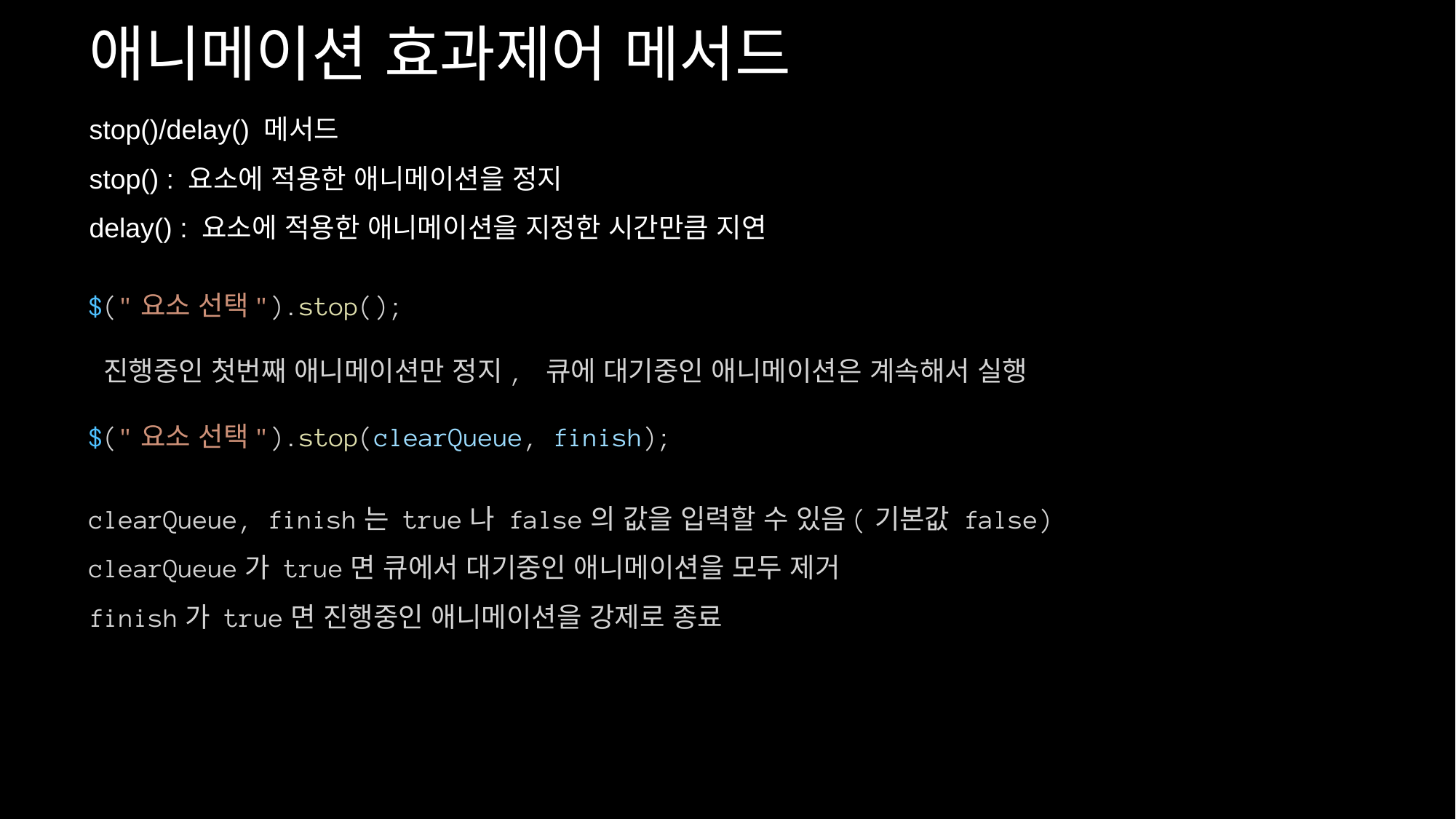

애니메이션 효과제어 메서드
stop()/delay() 메서드
stop() : 요소에 적용한 애니메이션을 정지
delay() : 요소에 적용한 애니메이션을 지정한 시간만큼 지연
$("요소 선택").stop();

 진행중인 첫번째 애니메이션만 정지, 큐에 대기중인 애니메이션은 계속해서 실행

$("요소 선택").stop(clearQueue, finish);

clearQueue, finish는 true나 false의 값을 입력할 수 있음(기본값 false)
clearQueue가 true면 큐에서 대기중인 애니메이션을 모두 제거
finish가 true면 진행중인 애니메이션을 강제로 종료